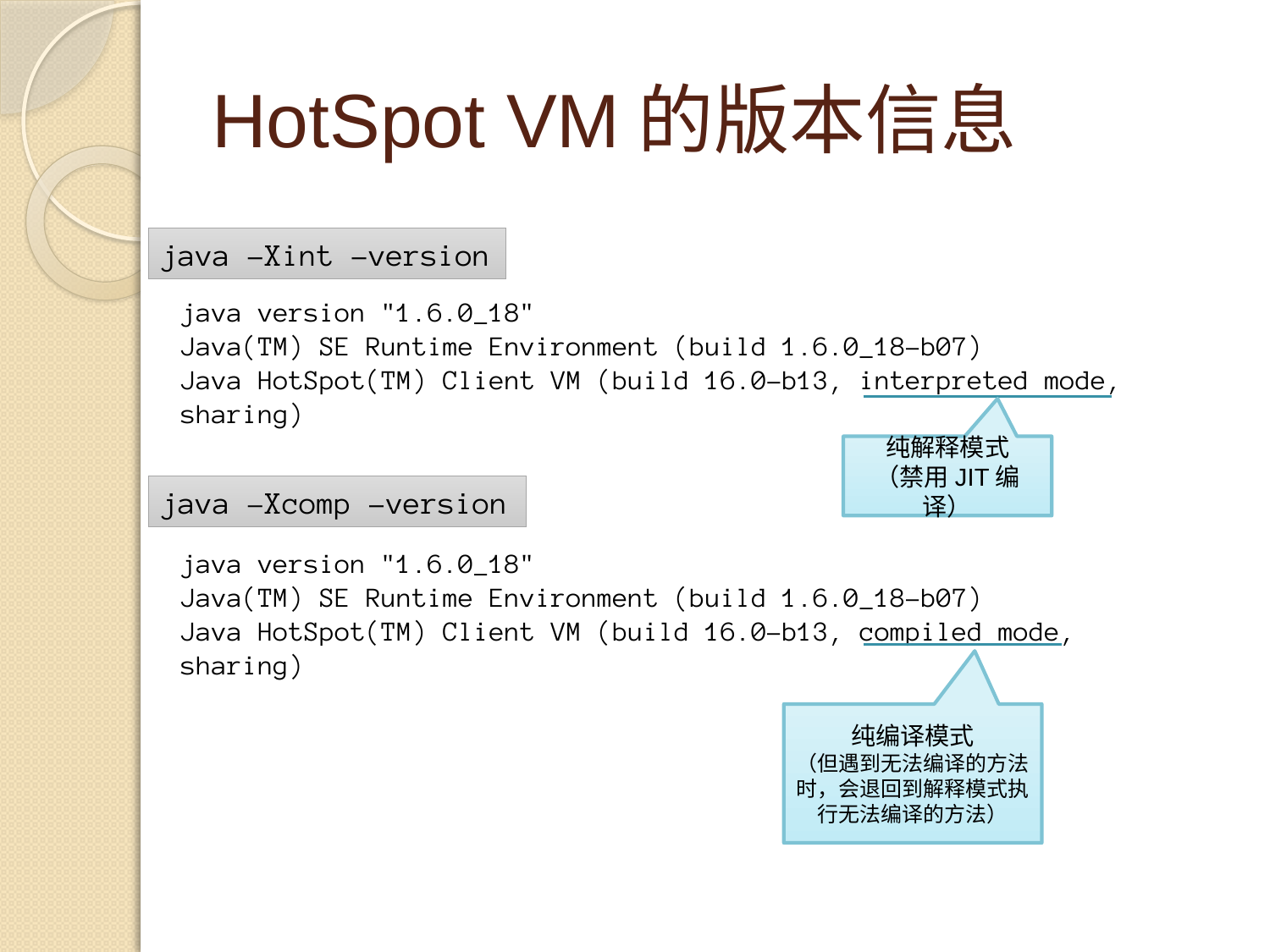

# HotSpot VM的版本信息
java -Xint -version
java version "1.6.0_18"
Java(TM) SE Runtime Environment (build 1.6.0_18-b07)
Java HotSpot(TM) Client VM (build 16.0-b13, interpreted mode, sharing)
纯解释模式
（禁用JIT编译）
java –Xcomp -version
java version "1.6.0_18"
Java(TM) SE Runtime Environment (build 1.6.0_18-b07)
Java HotSpot(TM) Client VM (build 16.0-b13, compiled mode, sharing)
纯编译模式
（但遇到无法编译的方法时，会退回到解释模式执行无法编译的方法）